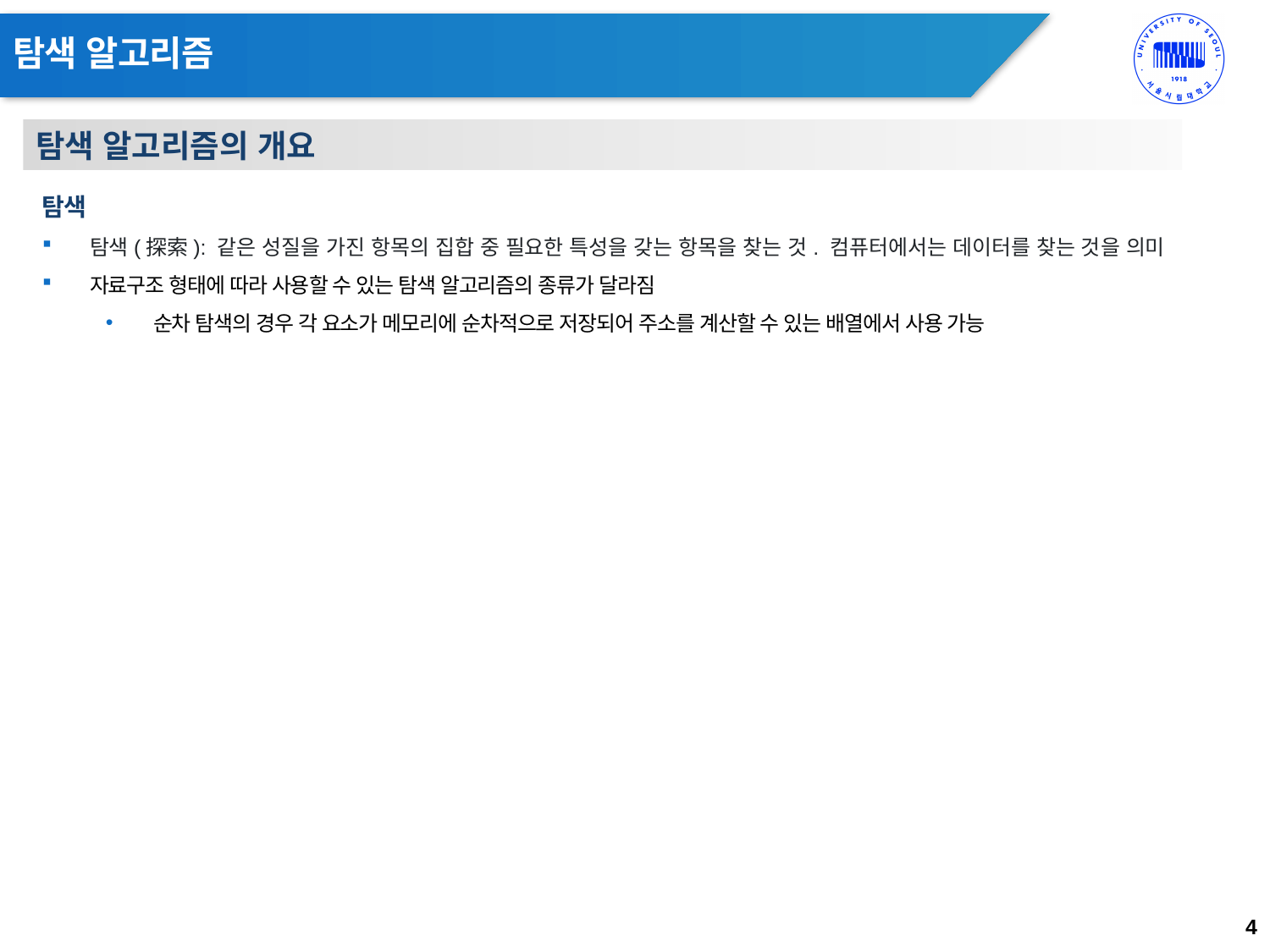

# 탐색 알고리즘
탐색 알고리즘의 개요
탐색
탐색(探索): 같은 성질을 가진 항목의 집합 중 필요한 특성을 갖는 항목을 찾는 것. 컴퓨터에서는 데이터를 찾는 것을 의미
자료구조 형태에 따라 사용할 수 있는 탐색 알고리즘의 종류가 달라짐
순차 탐색의 경우 각 요소가 메모리에 순차적으로 저장되어 주소를 계산할 수 있는 배열에서 사용 가능
4